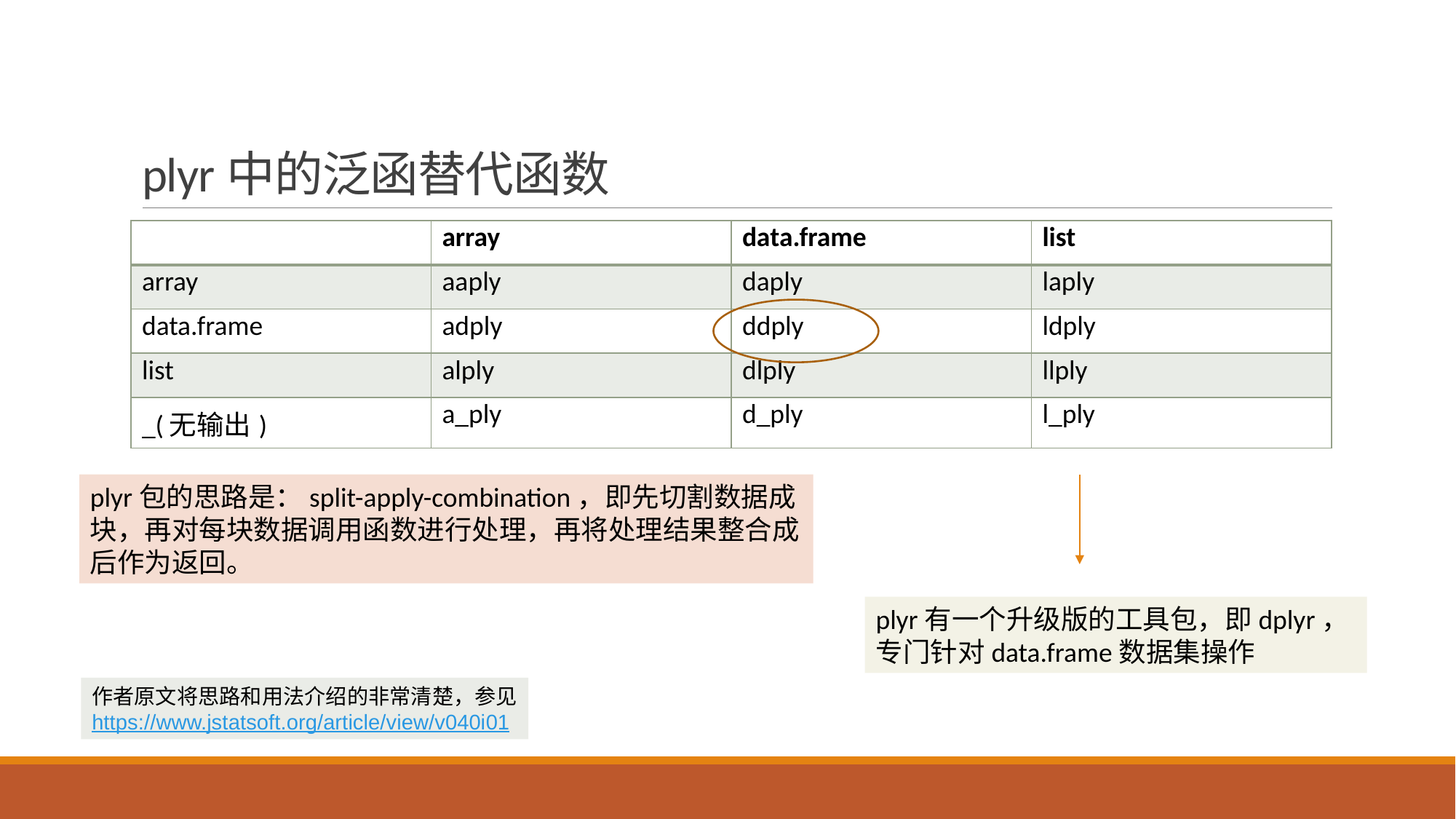

# plyr中的泛函替代函数
|  | array | data.frame | list |
| --- | --- | --- | --- |
| array | aaply | daply | laply |
| data.frame | adply | ddply | ldply |
| list | alply | dlply | llply |
| \_(无输出) | a\_ply | d\_ply | l\_ply |

plyr包的思路是：split-apply-combination，即先切割数据成块，再对每块数据调用函数进行处理，再将处理结果整合成后作为返回。
plyr有一个升级版的工具包，即dplyr，专门针对data.frame数据集操作
作者原文将思路和用法介绍的非常清楚，参见
https://www.jstatsoft.org/article/view/v040i01